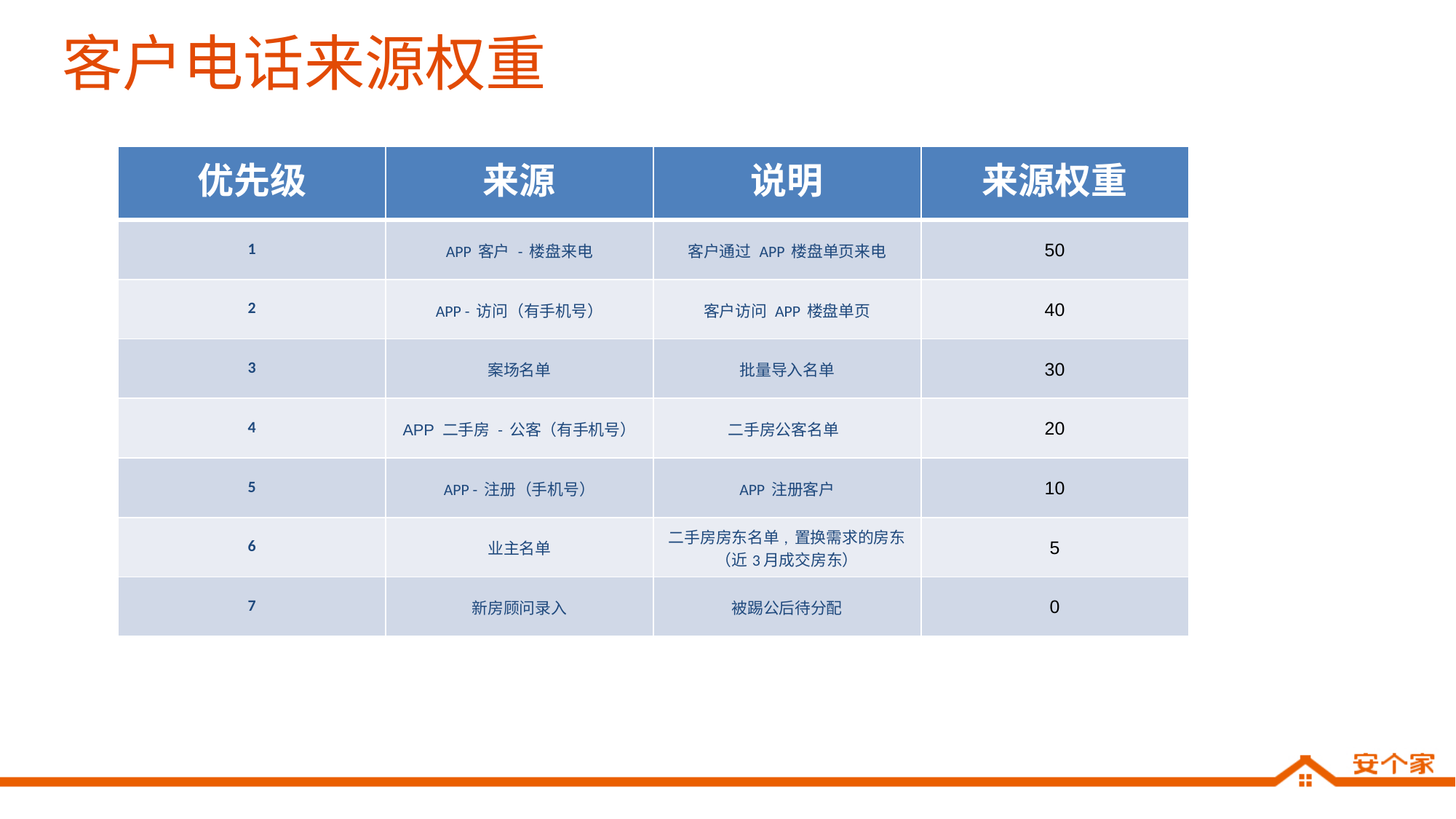

# 客户电话来源权重
| 优先级 | 来源 | 说明 | 来源权重 |
| --- | --- | --- | --- |
| 1 | APP 客户 - 楼盘来电 | 客户通过 APP 楼盘单页来电 | 50 |
| 2 | APP - 访问（有手机号） | 客户访问 APP 楼盘单页 | 40 |
| 3 | 案场名单 | 批量导入名单 | 30 |
| 4 | APP 二手房 - 公客（有手机号） | 二手房公客名单 | 20 |
| 5 | APP - 注册（手机号） | APP 注册客户 | 10 |
| 6 | 业主名单 | 二手房房东名单, 置换需求的房东 （近3月成交房东） | 5 |
| 7 | 新房顾问录入 | 被踢公后待分配 | 0 |